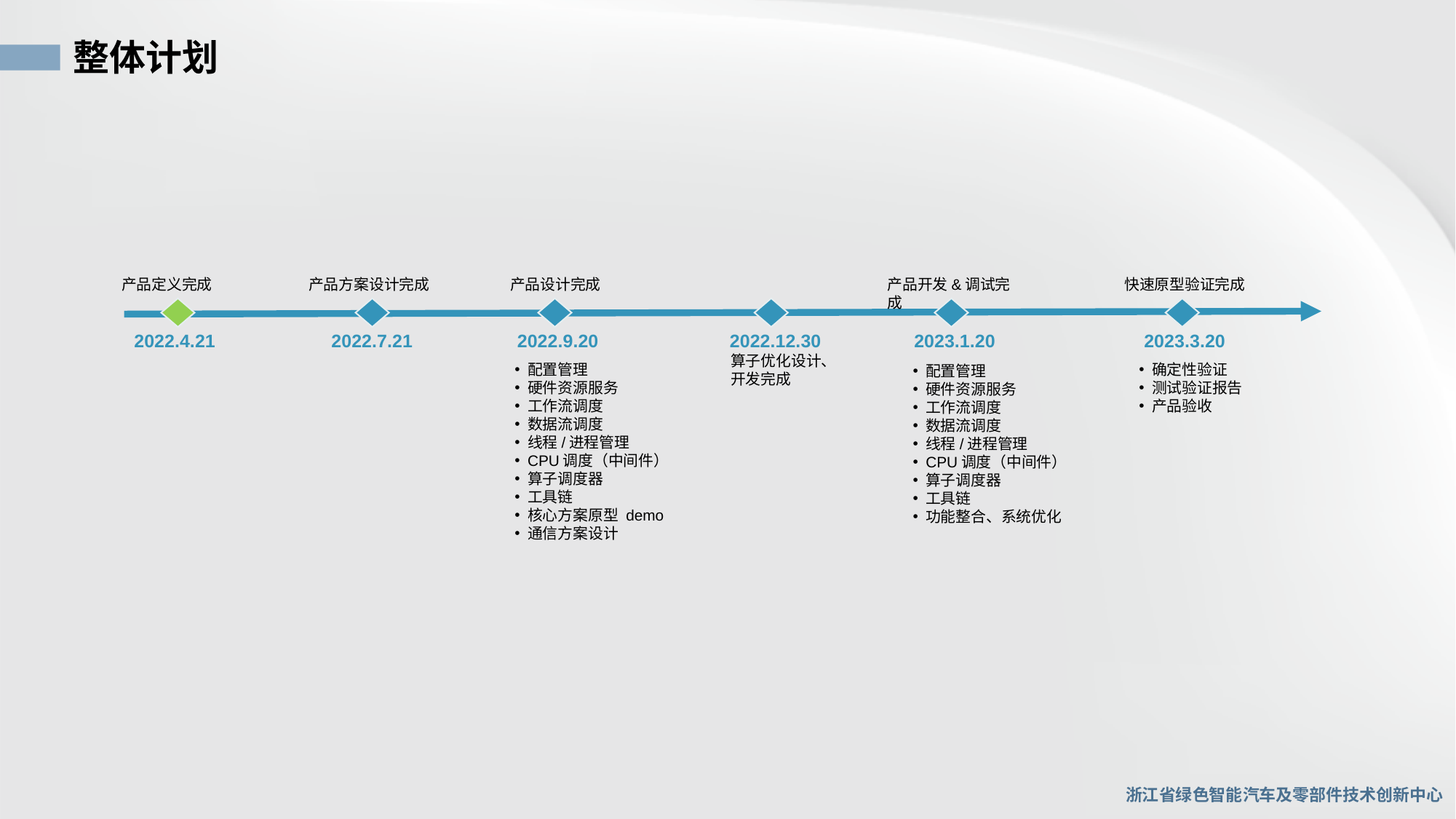

整体计划
产品定义完成
产品方案设计完成
产品设计完成
产品开发&调试完成
快速原型验证完成

2022.4.21
2022.7.21
2022.9.20
2022.12.30
2023.1.20
2023.3.20
算子优化设计、开发完成
配置管理
硬件资源服务
工作流调度
数据流调度
线程/进程管理
CPU调度（中间件）
算子调度器
工具链
核心方案原型 demo
通信方案设计
确定性验证
测试验证报告
产品验收
配置管理
硬件资源服务
工作流调度
数据流调度
线程/进程管理
CPU调度（中间件）
算子调度器
工具链
功能整合、系统优化
1